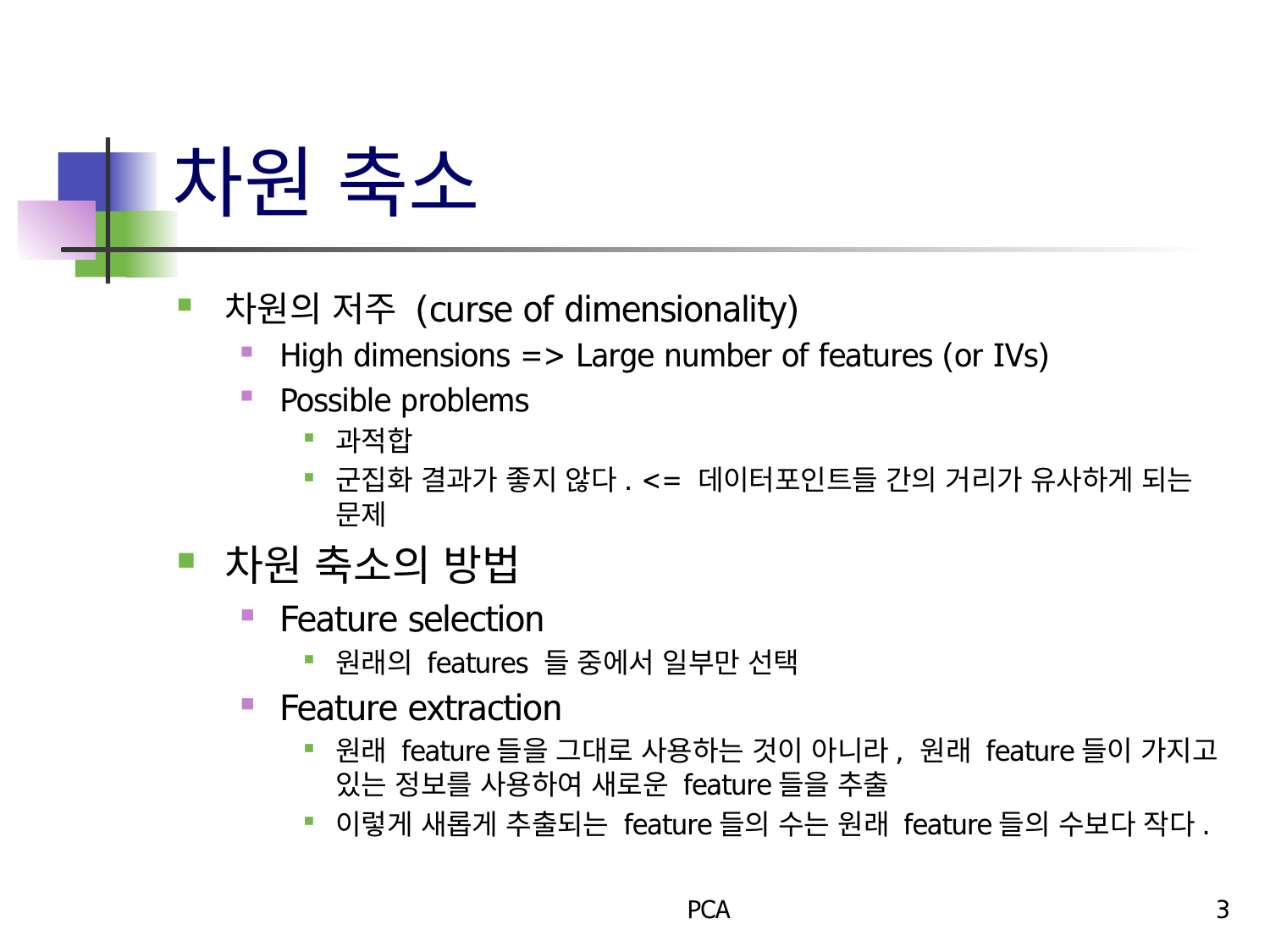

# 차원 축소
차원의 저주 (curse of dimensionality)
High dimensions => Large number of features (or IVs)
Possible problems
과적합
군집화 결과가 좋지 않다. <= 데이터포인트들 간의 거리가 유사하게 되는 문제
차원 축소의 방법
Feature selection
원래의 features 들 중에서 일부만 선택
Feature extraction
원래 feature들을 그대로 사용하는 것이 아니라, 원래 feature들이 가지고 있는 정보를 사용하여 새로운 feature들을 추출
이렇게 새롭게 추출되는 feature들의 수는 원래 feature들의 수보다 작다.
PCA
3